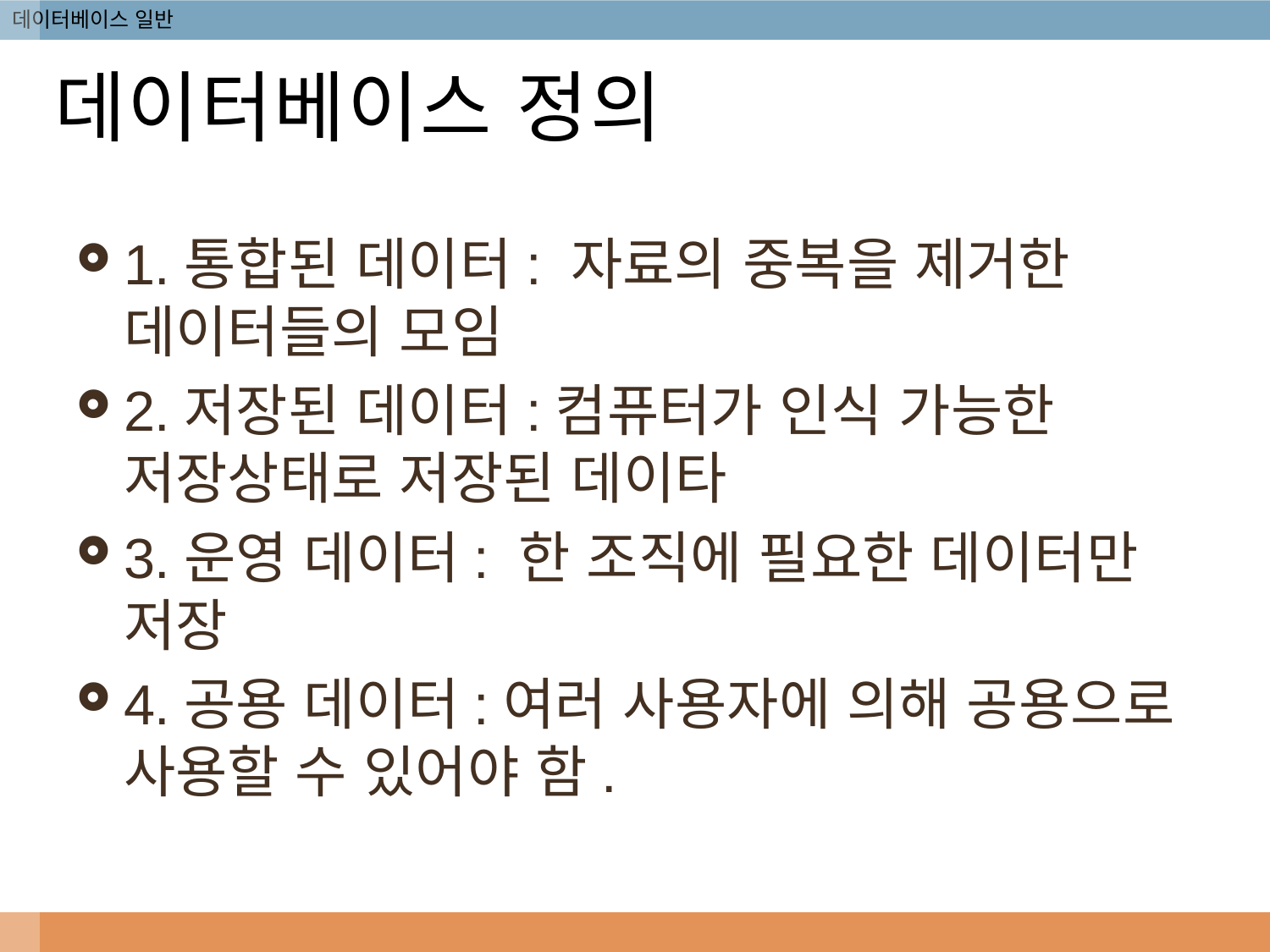

# 데이터베이스 정의
1.통합된 데이터: 자료의 중복을 제거한 데이터들의 모임
2.저장된 데이터:컴퓨터가 인식 가능한 저장상태로 저장된 데이타
3.운영 데이터: 한 조직에 필요한 데이터만 저장
4.공용 데이터:여러 사용자에 의해 공용으로 사용할 수 있어야 함.